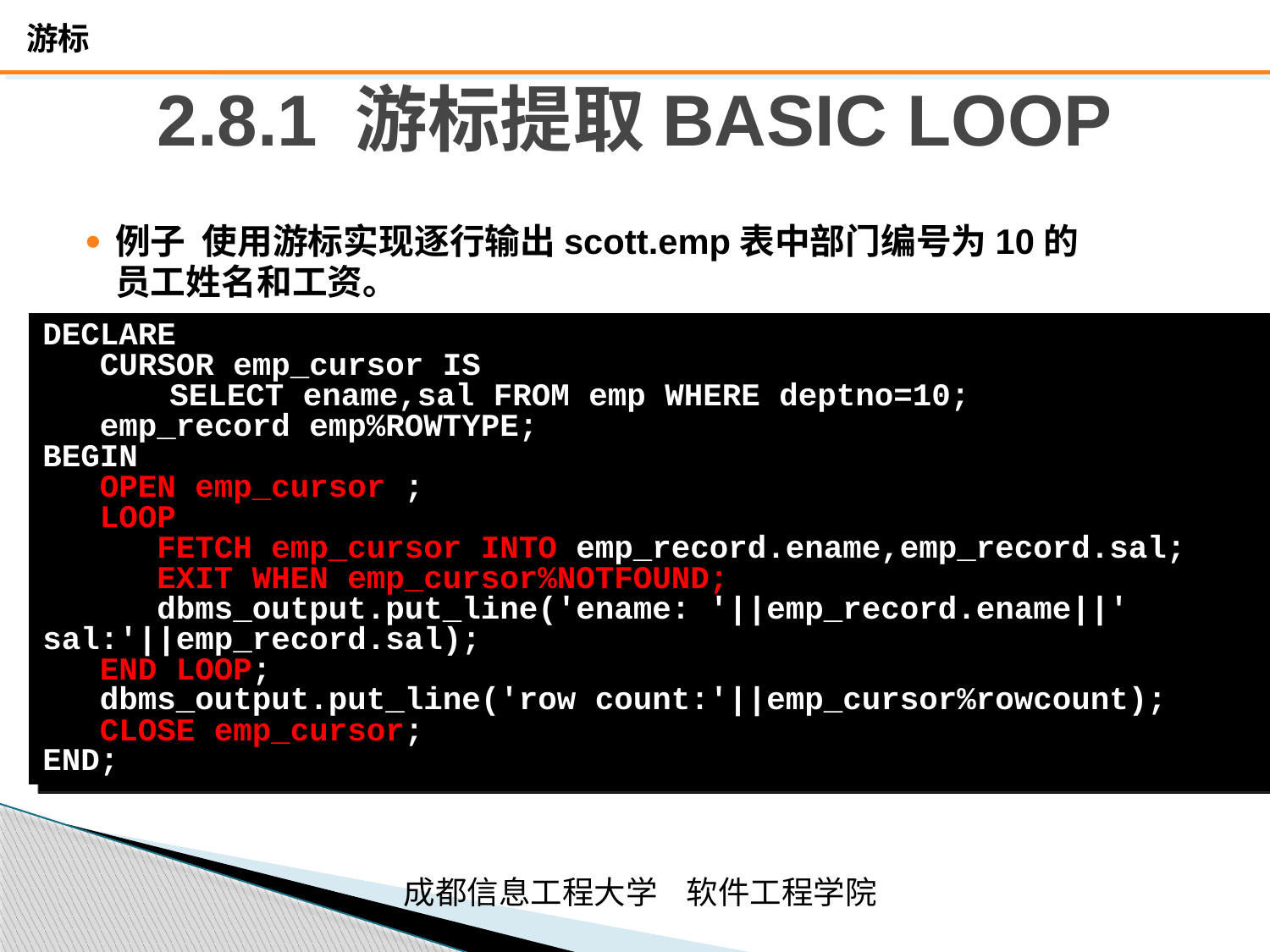

# 2.8.1 游标提取BASIC LOOP
例子  使用游标实现逐行输出scott.emp表中部门编号为10的员工姓名和工资。
DECLARE
   CURSOR emp_cursor IS
	SELECT ename,sal FROM emp WHERE deptno=10;
   emp_record emp%ROWTYPE;
BEGIN
   OPEN emp_cursor ;
   LOOP
      FETCH emp_cursor INTO emp_record.ename,emp_record.sal;
      EXIT WHEN emp_cursor%NOTFOUND;
      dbms_output.put_line('ename: '||emp_record.ename||'  sal:'||emp_record.sal);
   END LOOP;
   dbms_output.put_line('row count:'||emp_cursor%rowcount);
   CLOSE emp_cursor;
END;